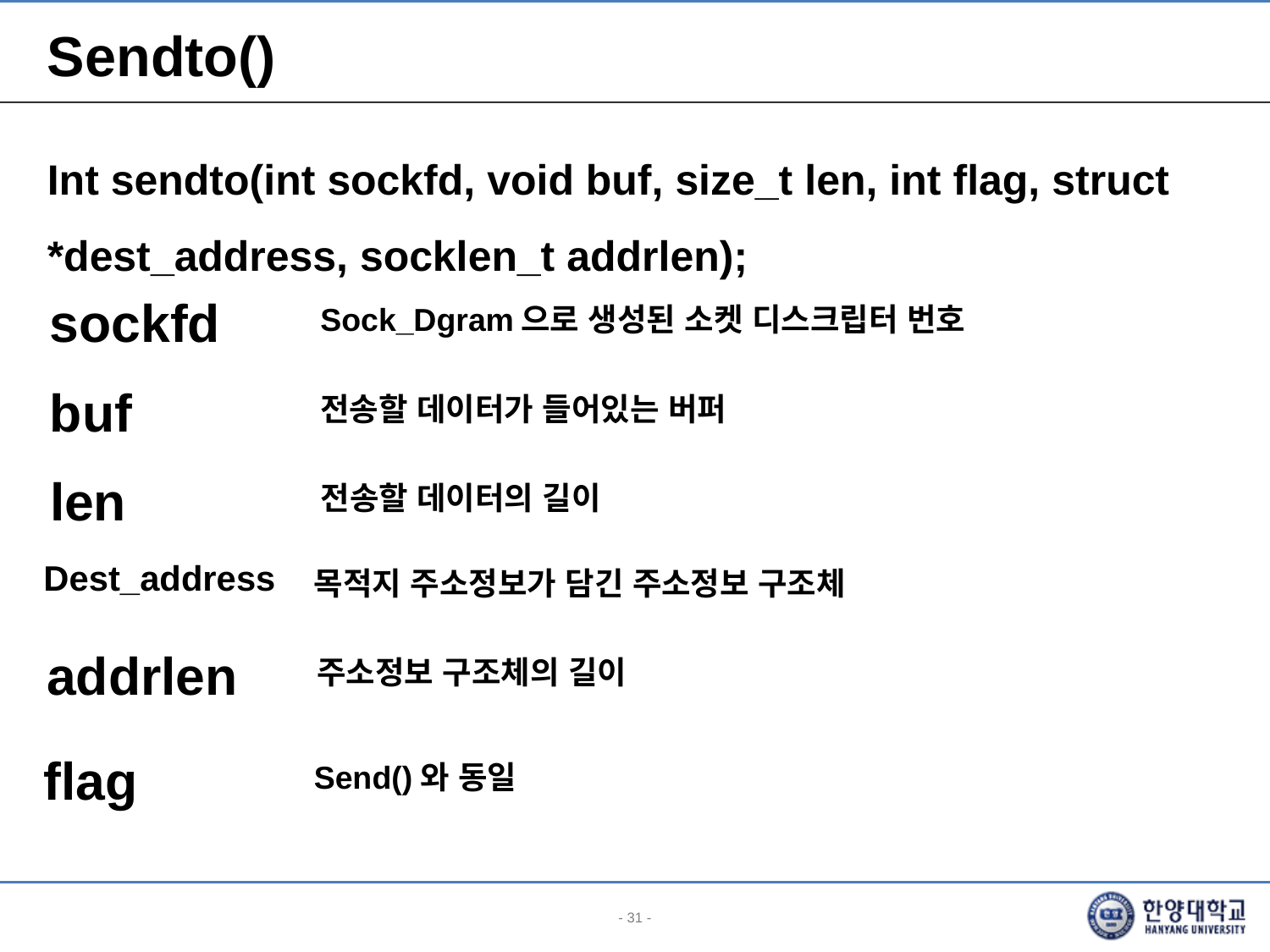

# Sendto()
Int sendto(int sockfd, void buf, size_t len, int flag, struct *dest_address, socklen_t addrlen);
| sockfd | Sock\_Dgram으로 생성된 소켓 디스크립터 번호 |
| --- | --- |
| buf | 전송할 데이터가 들어있는 버퍼 |
| --- | --- |
| len | 전송할 데이터의 길이 |
| --- | --- |
| Dest\_address | 목적지 주소정보가 담긴 주소정보 구조체 |
| --- | --- |
| addrlen | 주소정보 구조체의 길이 |
| --- | --- |
| flag | Send()와 동일 |
| --- | --- |